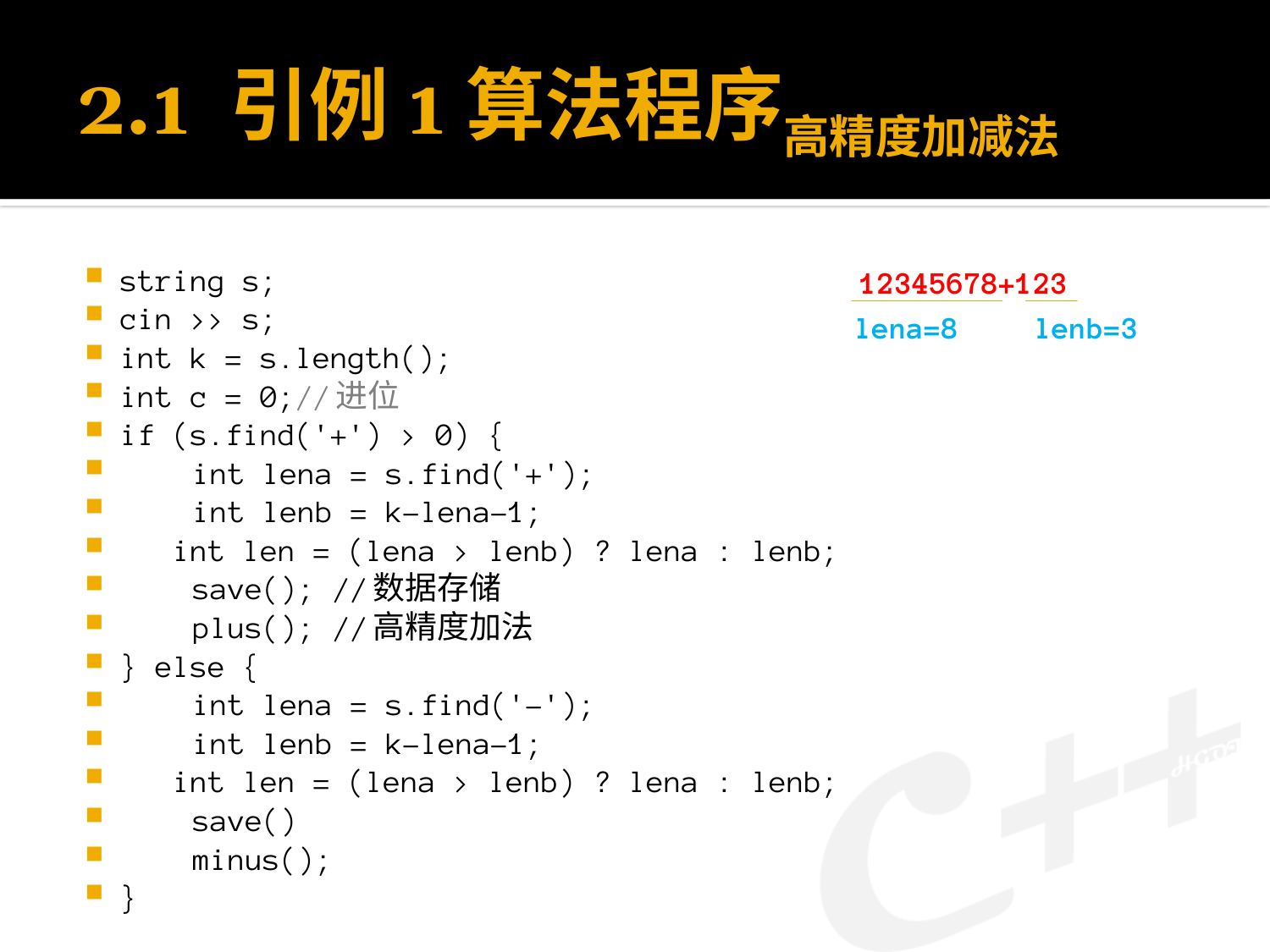

# 2.1 引例1算法程序高精度加减法
string s;
cin >> s;
int k = s.length();
int c = 0;//进位
if (s.find('+') > 0) {
	int lena = s.find('+');
	int lenb = k-lena-1;
   int len = (lena > lenb) ? lena : lenb;
	save(); //数据存储
	plus(); //高精度加法
} else {
	int lena = s.find('-');
	int lenb = k-lena-1;
   int len = (lena > lenb) ? lena : lenb;
	save()
	minus();
}
12345678+123
lena=8
lenb=3